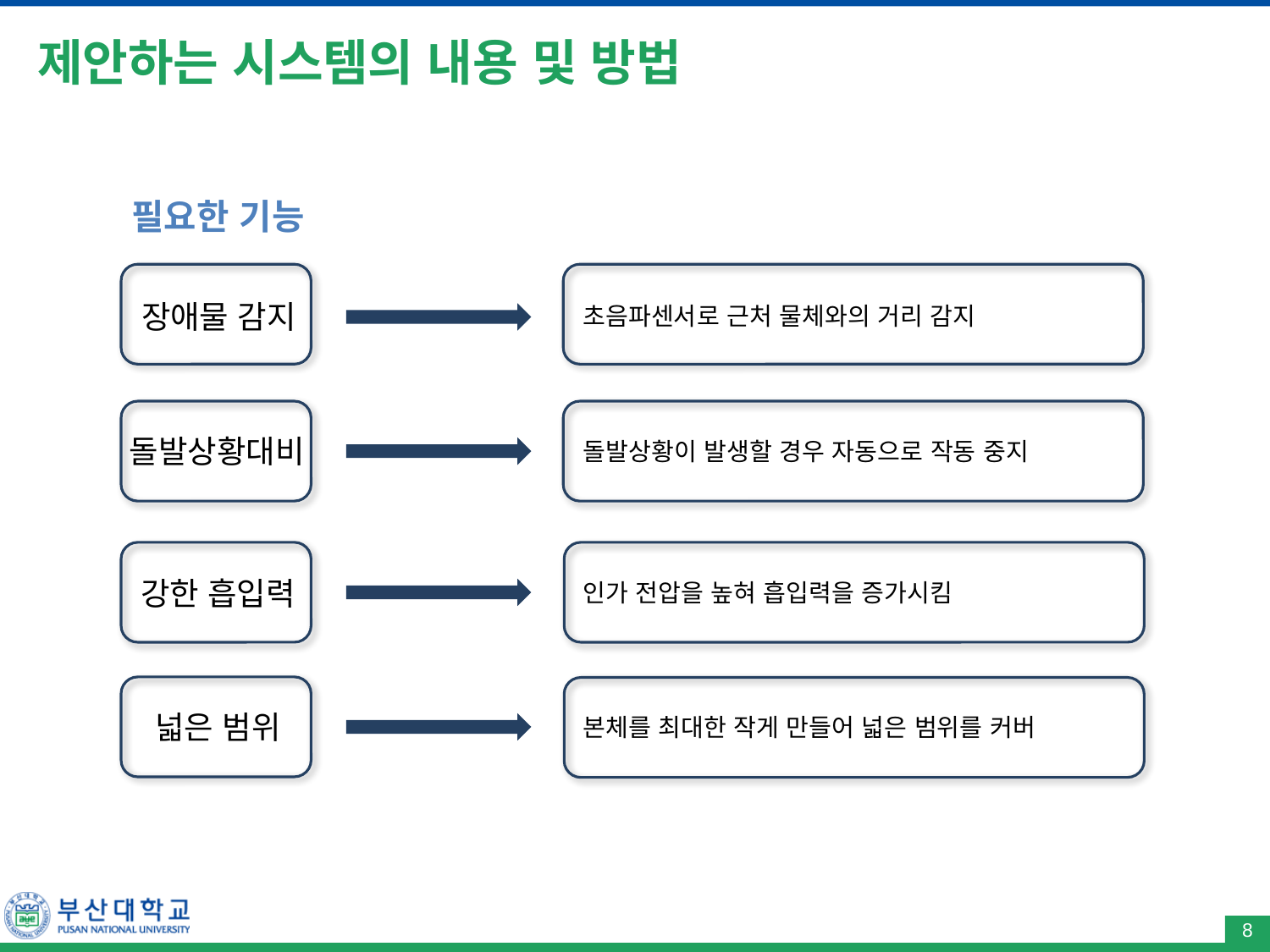

# 제안하는 시스템의 내용 및 방법
필요한 기능

장애물 감지
초음파센서로 근처 물체와의 거리 감지

돌발상황대비
돌발상황이 발생할 경우 자동으로 작동 중지

강한 흡입력
인가 전압을 높혀 흡입력을 증가시킴

넓은 범위
본체를 최대한 작게 만들어 넓은 범위를 커버

8